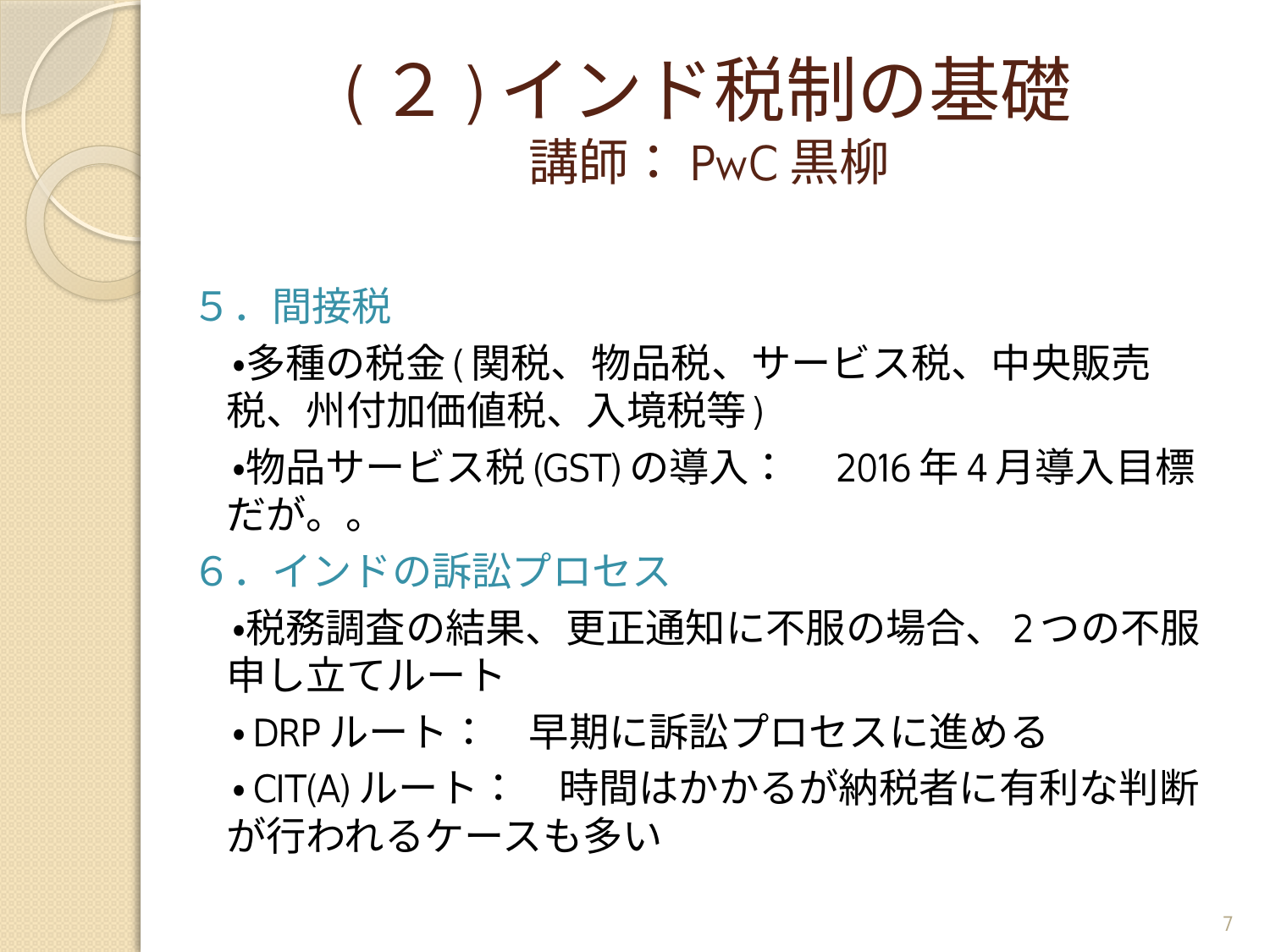

# (２)インド税制の基礎 講師：PwC黒柳
５．間接税
　・多種の税金(関税、物品税、サービス税、中央販売税、州付加価値税、入境税等)
　・物品サービス税(GST)の導入：　2016年4月導入目標だが。。
６．インドの訴訟プロセス
　・税務調査の結果、更正通知に不服の場合、2つの不服申し立てルート
　・DRPルート：　早期に訴訟プロセスに進める
　・CIT(A)ルート：　時間はかかるが納税者に有利な判断が行われるケースも多い
7